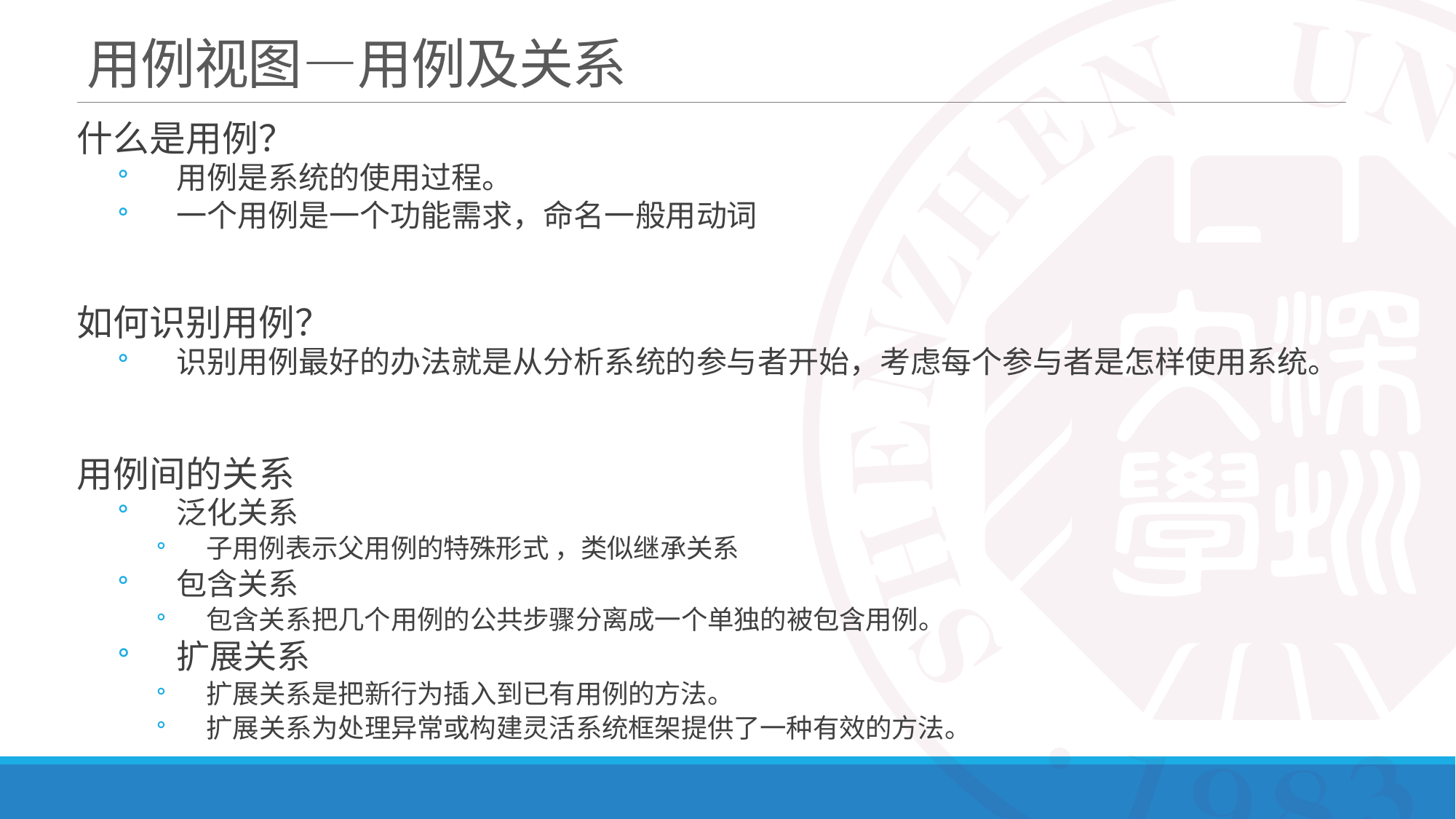

# 用例视图—用例及关系
什么是用例？
用例是系统的使用过程。
一个用例是一个功能需求，命名一般用动词

如何识别用例？
识别用例最好的办法就是从分析系统的参与者开始，考虑每个参与者是怎样使用系统。

用例间的关系
泛化关系
子用例表示父用例的特殊形式 ，类似继承关系
包含关系
包含关系把几个用例的公共步骤分离成一个单独的被包含用例。
扩展关系
扩展关系是把新行为插入到已有用例的方法。
扩展关系为处理异常或构建灵活系统框架提供了一种有效的方法。